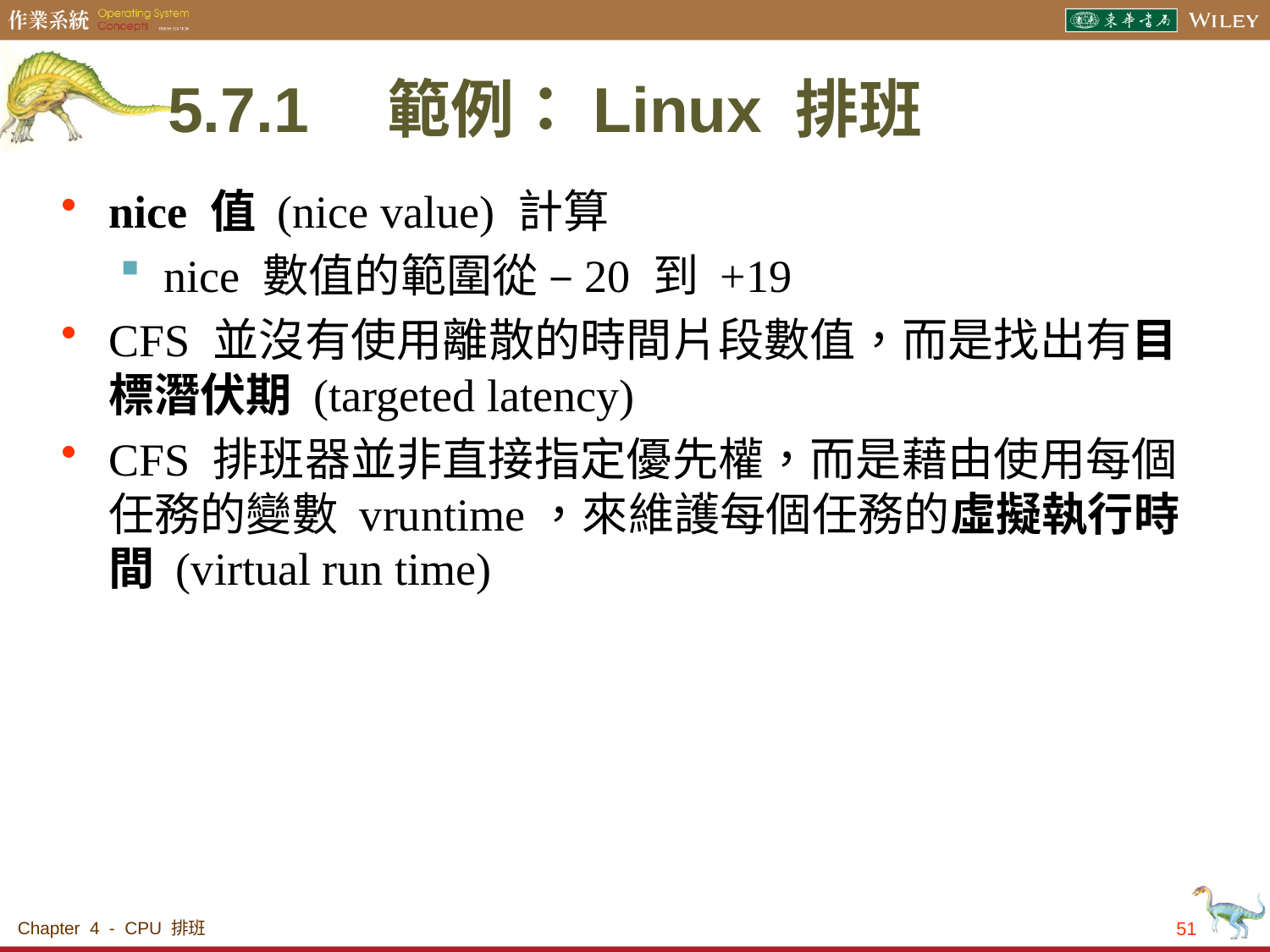

# 5.7.1　範例：Linux 排班
nice 值 (nice value) 計算
nice 數值的範圍從 –20 到 +19
CFS 並沒有使用離散的時間片段數值，而是找出有目標潛伏期 (targeted latency)
CFS 排班器並非直接指定優先權，而是藉由使用每個任務的變數 vruntime，來維護每個任務的虛擬執行時間 (virtual run time)
Chapter  4  -  CPU 排班
51